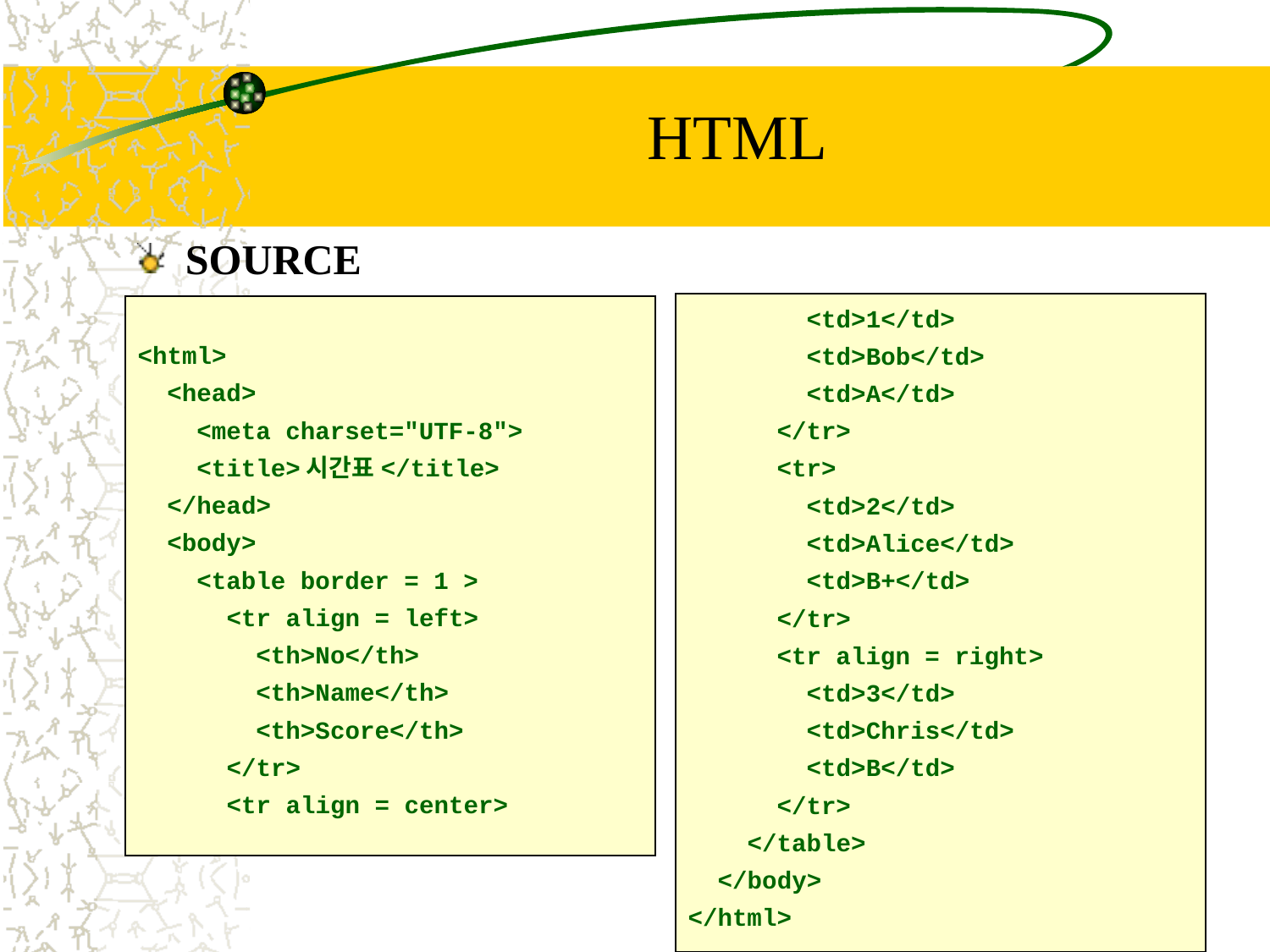

# HTML
SOURCE

        <td>1</td>
        <td>Bob</td>
        <td>A</td>
      </tr>
      <tr>
        <td>2</td>
        <td>Alice</td>
        <td>B+</td>
      </tr>
      <tr align = right>
        <td>3</td>
        <td>Chris</td>
        <td>B</td>
      </tr>
    </table>
  </body>
</html>

<html>
  <head>
    <meta charset="UTF-8">
    <title>시간표</title>
  </head>
  <body>
    <table border = 1 >
      <tr align = left>
        <th>No</th>
        <th>Name</th>
        <th>Score</th>
      </tr>
      <tr align = center>